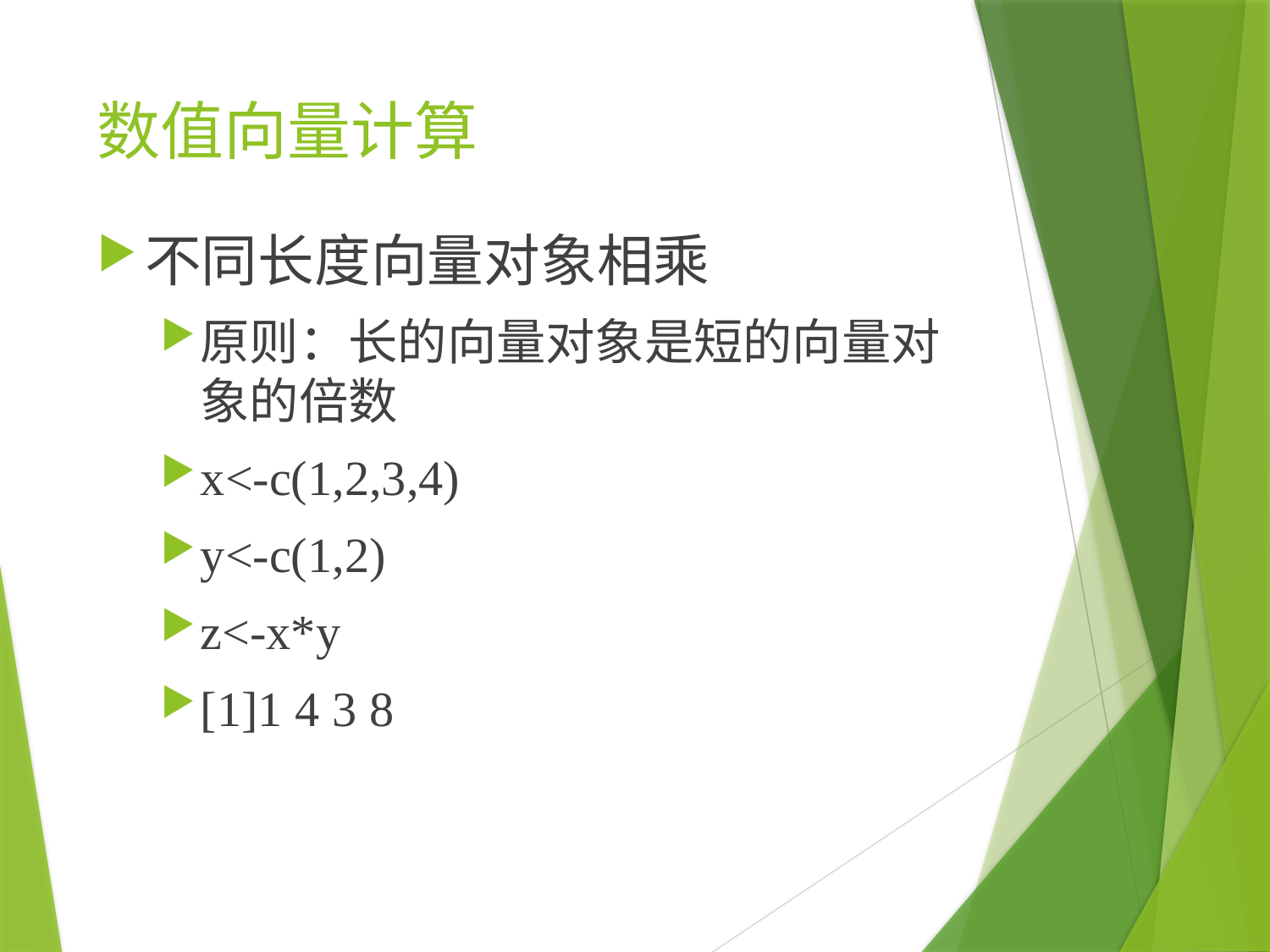

# 数值向量计算
不同长度向量对象相乘
原则：长的向量对象是短的向量对象的倍数
x<-c(1,2,3,4)
y<-c(1,2)
z<-x*y
[1]1 4 3 8